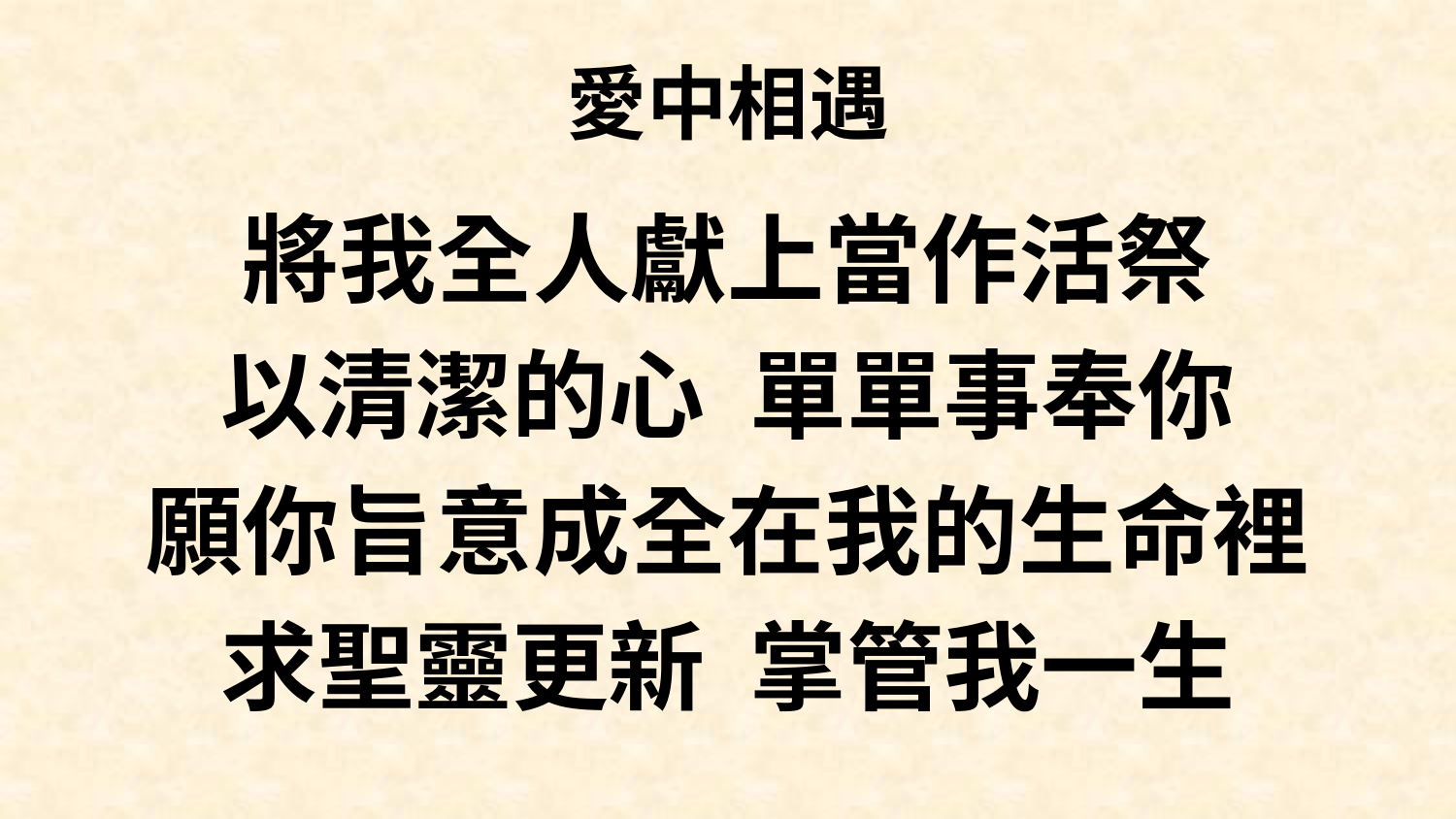

# 愛中相遇
將我全人獻上當作活祭
以清潔的心  單單事奉你
願你旨意成全在我的生命裡
求聖靈更新  掌管我一生